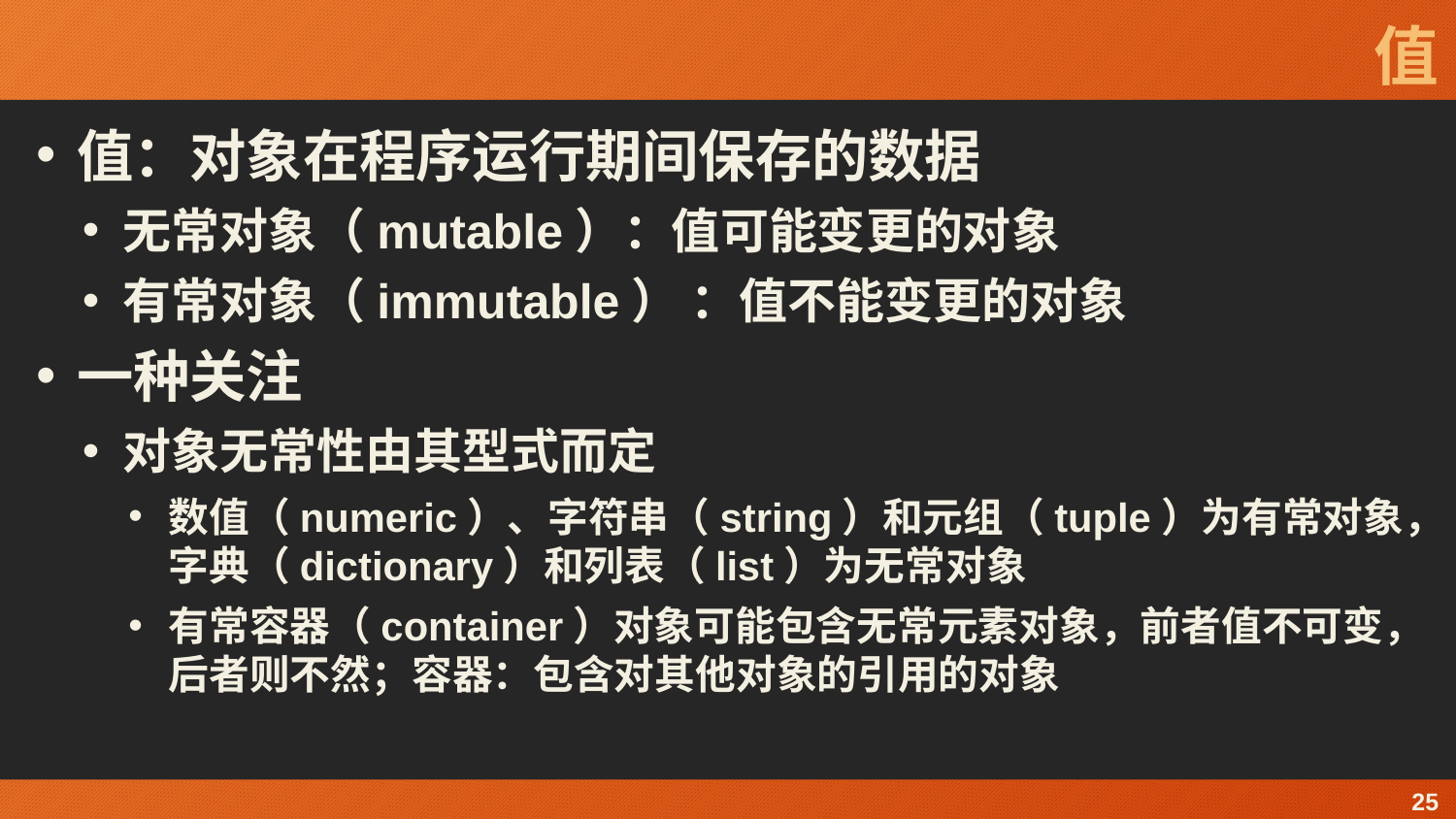

# 值
值：对象在程序运行期间保存的数据
无常对象（mutable）：值可能变更的对象
有常对象（immutable） ：值不能变更的对象
一种关注
对象无常性由其型式而定
数值（numeric）、字符串（string）和元组（tuple）为有常对象，字典（dictionary）和列表（list）为无常对象
有常容器（container）对象可能包含无常元素对象，前者值不可变，后者则不然；容器：包含对其他对象的引用的对象
25